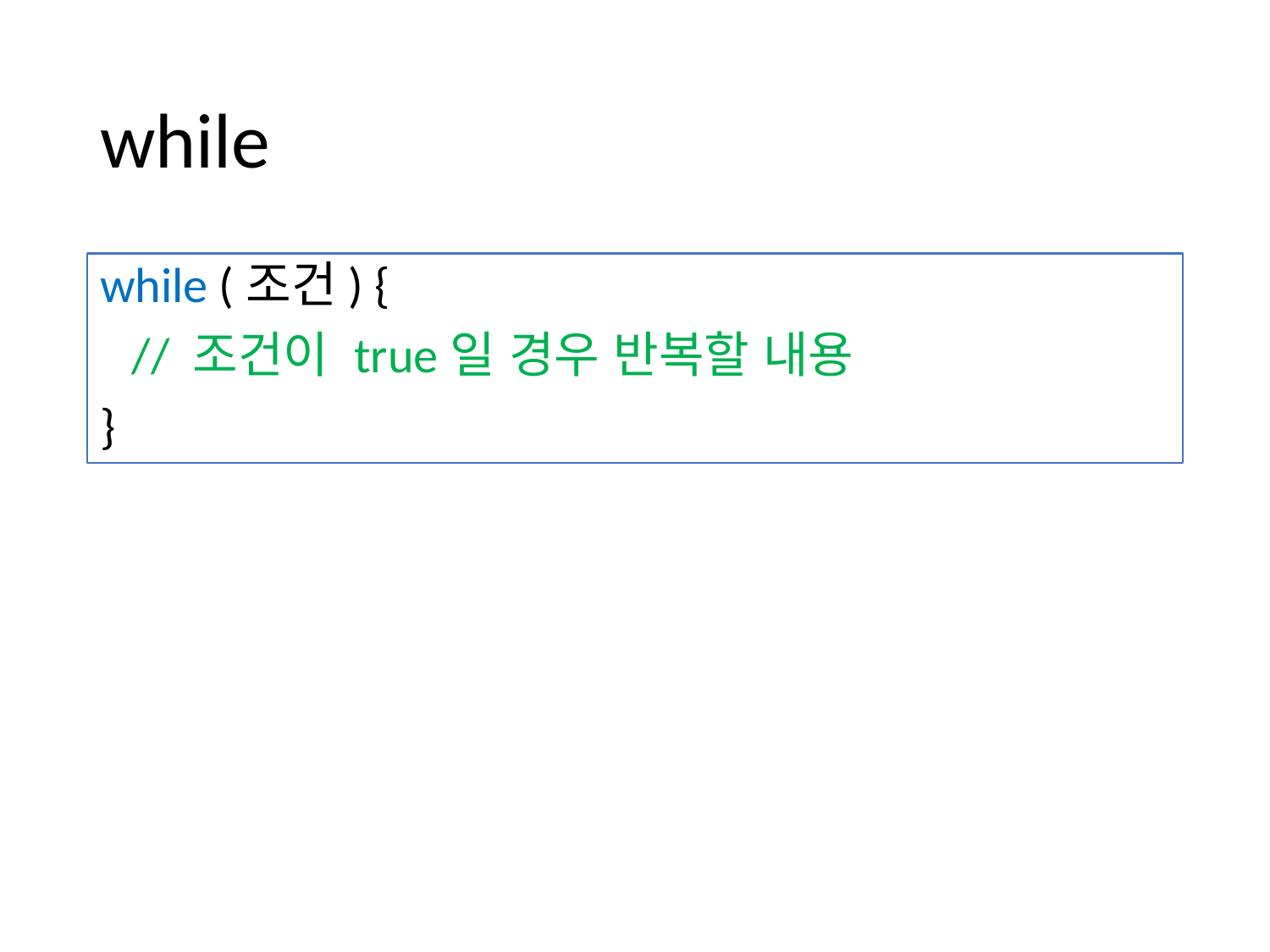

# while
while (조건) {
	// 조건이 true일 경우 반복할 내용
}